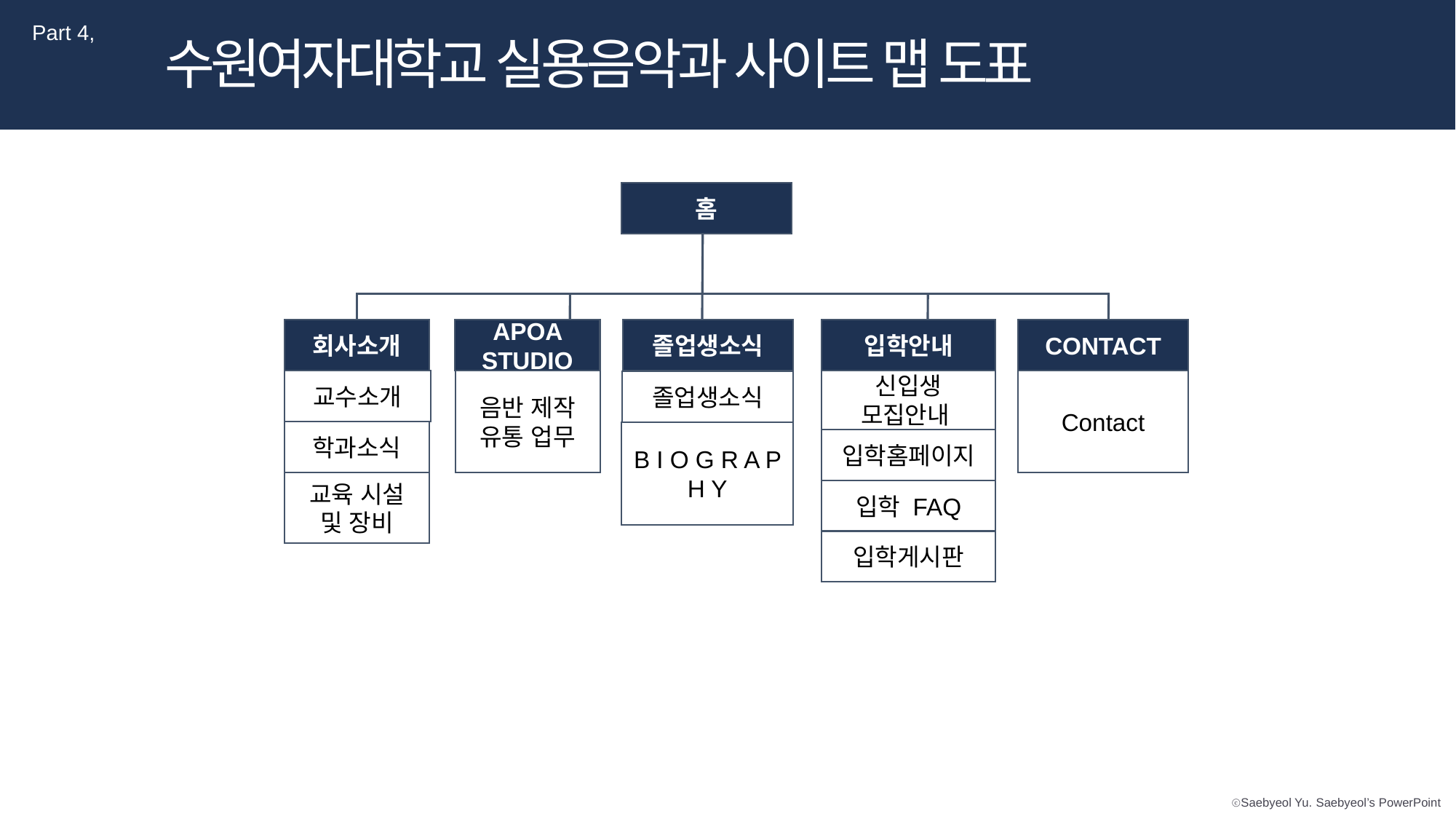

Part 4,
수원여자대학교 실용음악과 사이트 맵 도표
홈
회사소개
APOA STUDIO
졸업생소식
입학안내
CONTACT
교수소개
음반 제작 유통 업무
신입생 모집안내
Contact
졸업생소식
학과소식
B I O G R A P H Y
입학홈페이지
교육 시설 및 장비
입학 FAQ
입학게시판